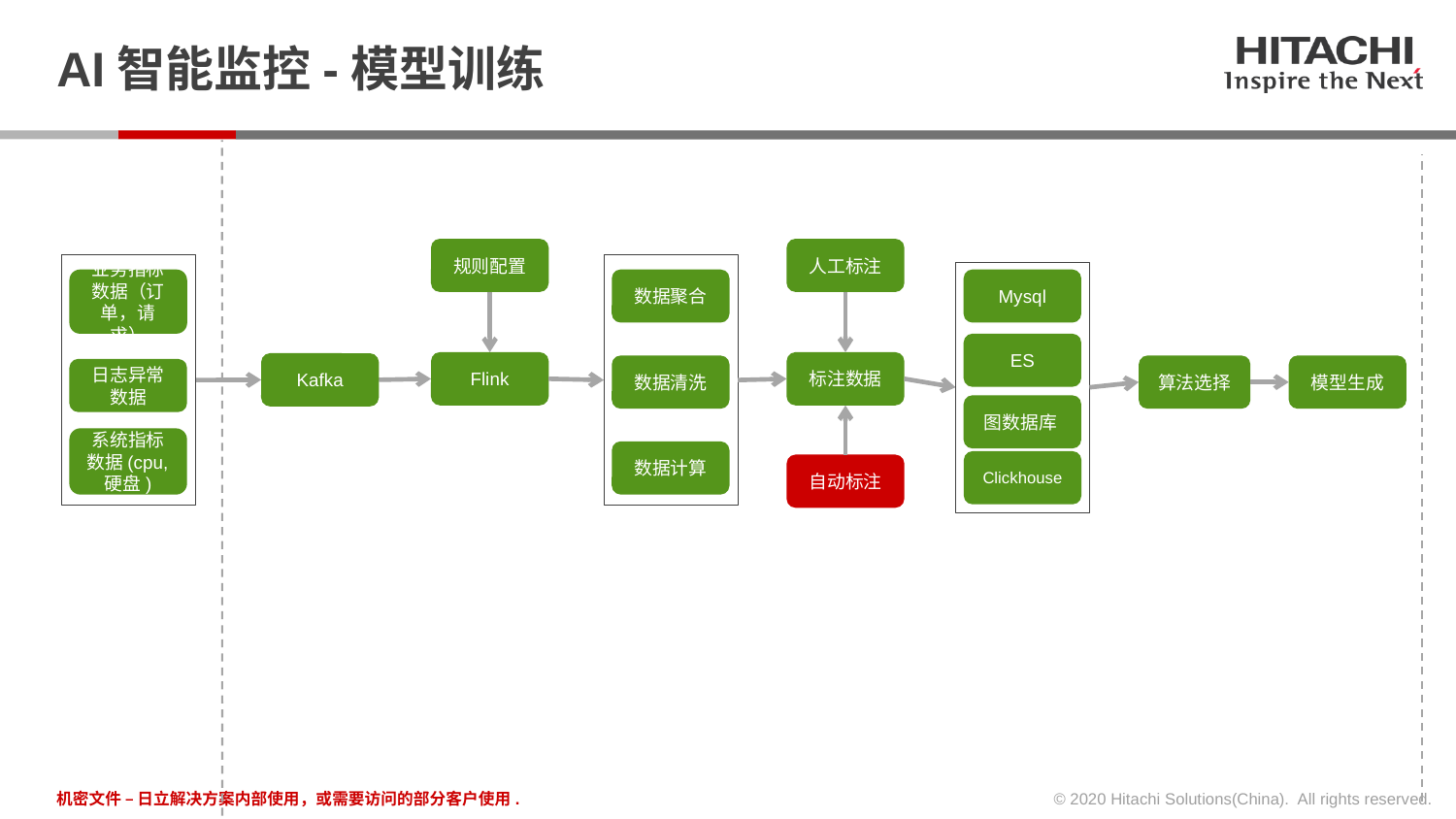

# AI智能监控-模型训练
规则配置
人工标注

业务指标数据（订单，请求）
数据聚合
Mysql
ES
Flink
标注数据
Kafka
数据清洗
算法选择
模型生成
日志异常数据
图数据库
系统指标数据(cpu,硬盘)
数据计算
Clickhouse
自动标注